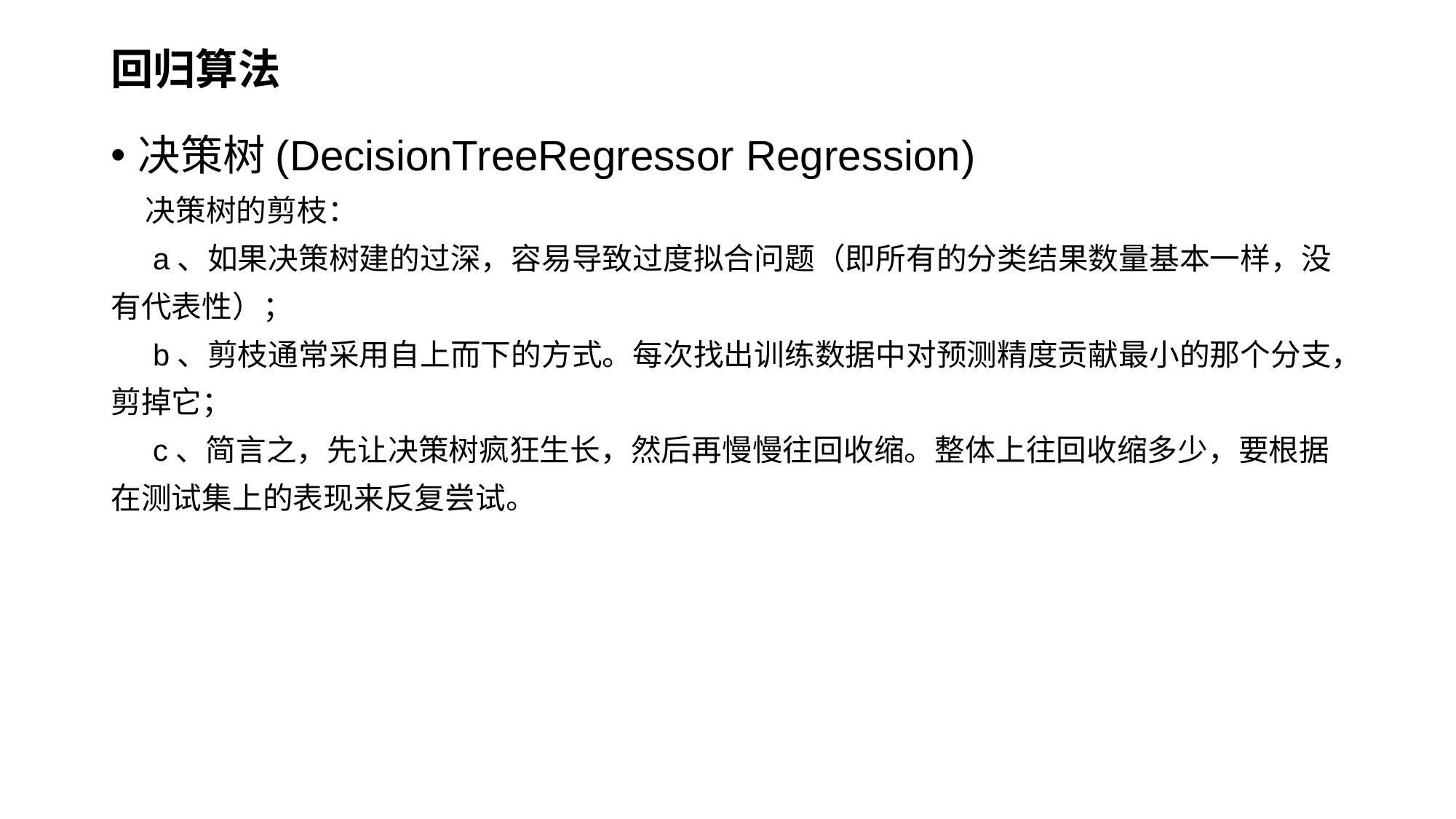

# 回归算法
决策树(DecisionTreeRegressor Regression)
    决策树的剪枝：
     a、如果决策树建的过深，容易导致过度拟合问题（即所有的分类结果数量基本一样，没
有代表性）；
     b、剪枝通常采用自上而下的方式。每次找出训练数据中对预测精度贡献最小的那个分支，
剪掉它；
     c、简言之，先让决策树疯狂生长，然后再慢慢往回收缩。整体上往回收缩多少，要根据
在测试集上的表现来反复尝试。